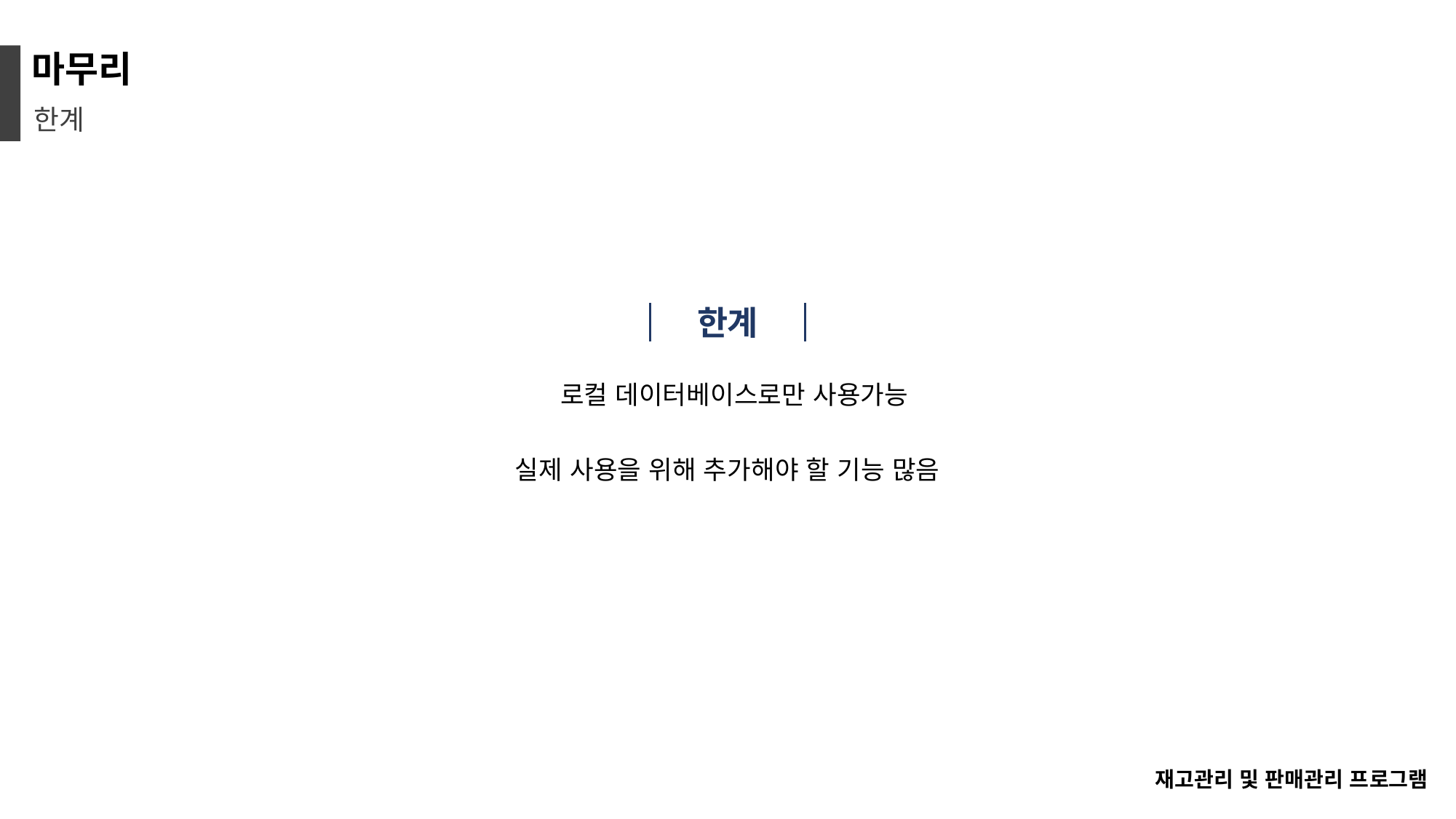

마무리
한계
한계
 로컬 데이터베이스로만 사용가능
실제 사용을 위해 추가해야 할 기능 많음
재고관리 및 판매관리 프로그램